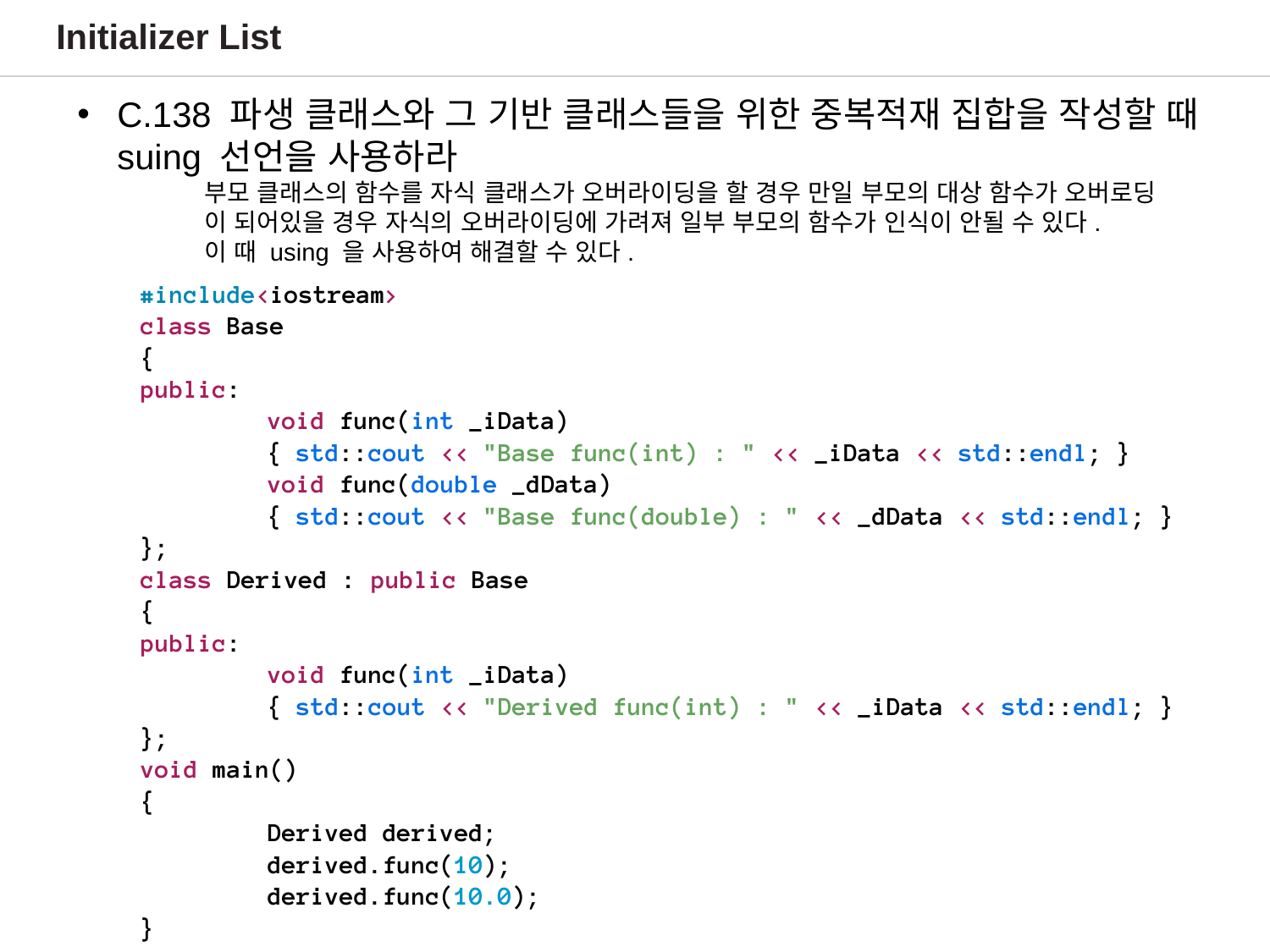

Initializer List
C.138 파생 클래스와 그 기반 클래스들을 위한 중복적재 집합을 작성할 때 suing 선언을 사용하라
	부모 클래스의 함수를 자식 클래스가 오버라이딩을 할 경우 만일 부모의 대상 함수가 오버로딩
	이 되어있을 경우 자식의 오버라이딩에 가려져 일부 부모의 함수가 인식이 안될 수 있다.
	이 때 using 을 사용하여 해결할 수 있다.
#include<iostream>
class Base
{
public:
	void func(int _iData)
	{ std::cout << "Base func(int) : " << _iData << std::endl; }
	void func(double _dData)
	{ std::cout << "Base func(double) : " << _dData << std::endl; }
};
class Derived : public Base
{
public:
	void func(int _iData)
	{ std::cout << "Derived func(int) : " << _iData << std::endl; }
};
void main()
{
	Derived derived;
	derived.func(10);
	derived.func(10.0);
}